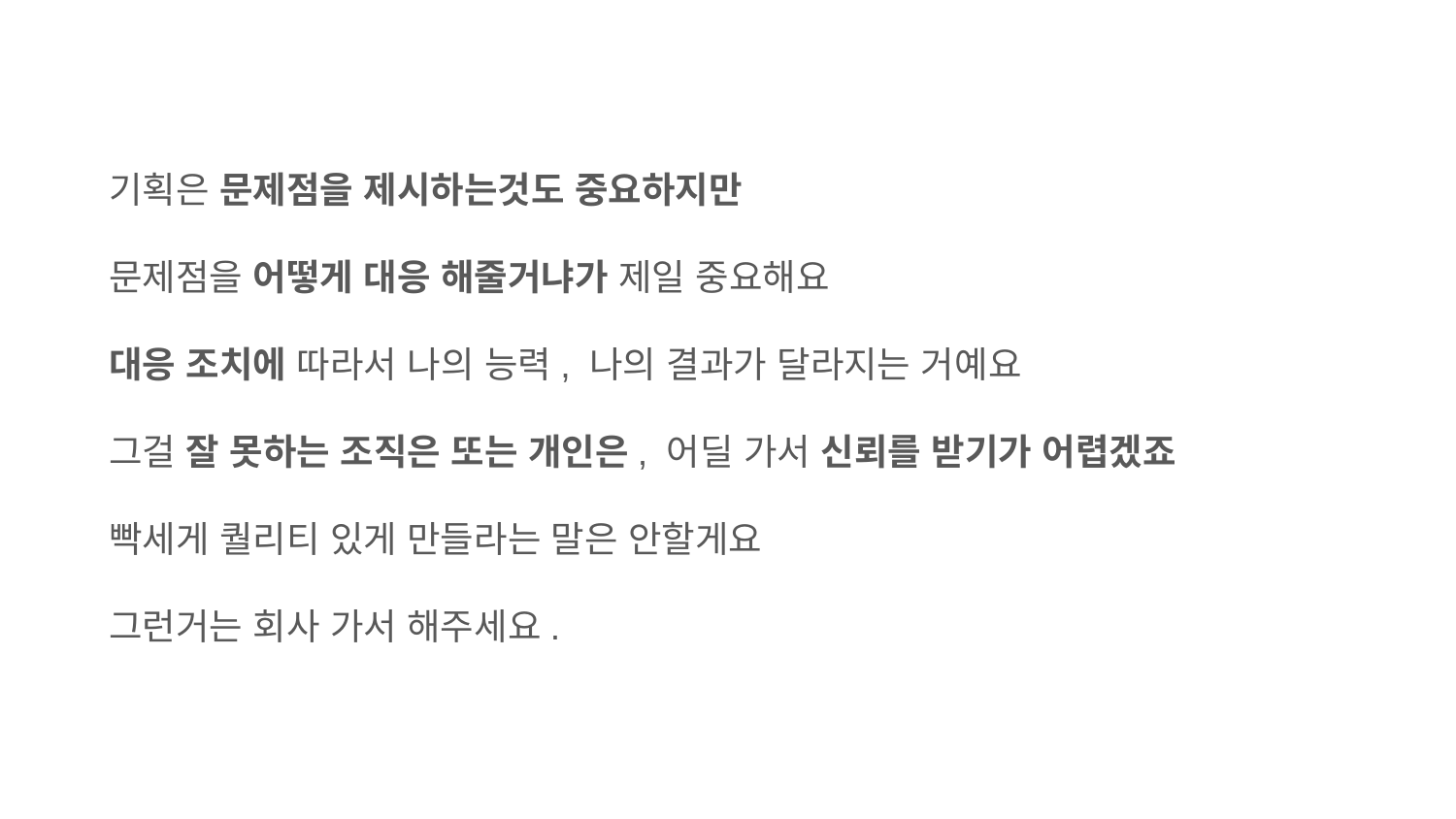

기획은 문제점을 제시하는것도 중요하지만

문제점을 어떻게 대응 해줄거냐가 제일 중요해요

대응 조치에 따라서 나의 능력, 나의 결과가 달라지는 거예요

그걸 잘 못하는 조직은 또는 개인은, 어딜 가서 신뢰를 받기가 어렵겠죠

빡세게 퀄리티 있게 만들라는 말은 안할게요

그런거는 회사 가서 해주세요.